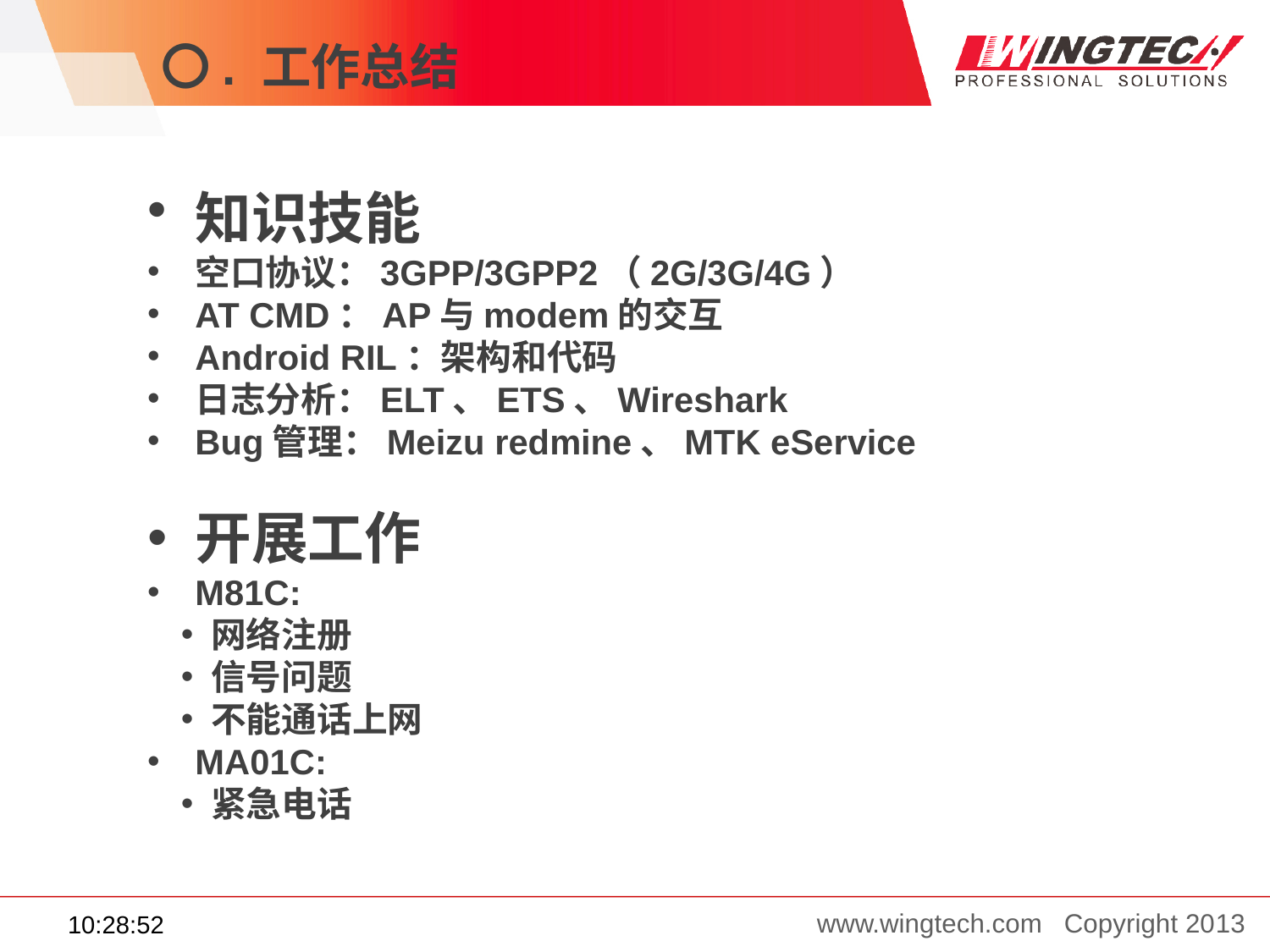

〇. 工作总结
知识技能
空口协议：3GPP/3GPP2（2G/3G/4G）
AT CMD：AP与modem的交互
Android RIL：架构和代码
日志分析：ELT、ETS、Wireshark
Bug管理：Meizu redmine、MTK eService

开展工作
M81C:
网络注册
信号问题
不能通话上网
MA01C:
紧急电话